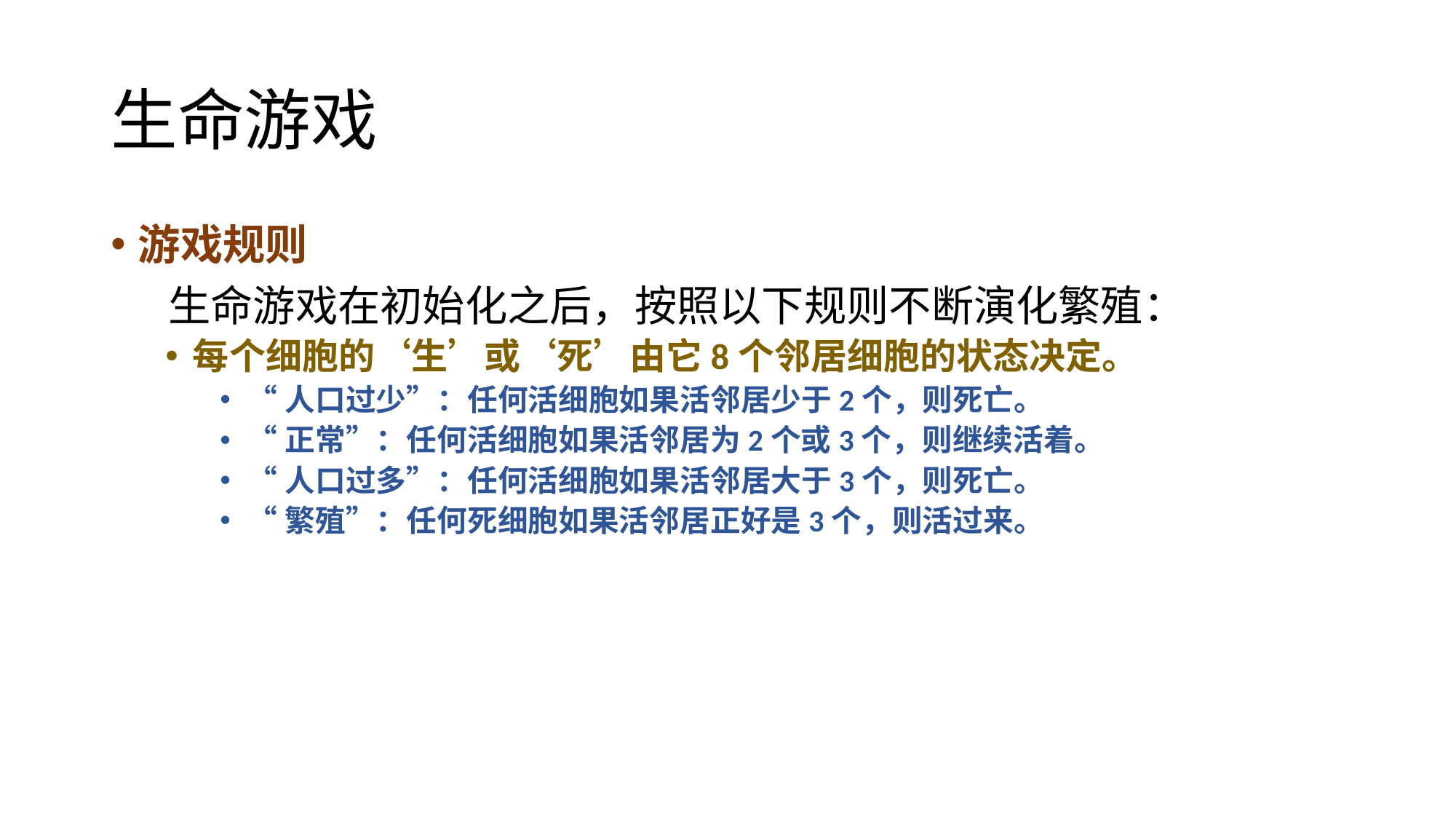

# 生命游戏
游戏规则
     生命游戏在初始化之后，按照以下规则不断演化繁殖：
每个细胞的‘生’或‘死’由它8个邻居细胞的状态决定。
“人口过少”：任何活细胞如果活邻居少于2个，则死亡。
“正常”：任何活细胞如果活邻居为2个或3个，则继续活着。
“人口过多”：任何活细胞如果活邻居大于3个，则死亡。
“繁殖”：任何死细胞如果活邻居正好是3个，则活过来。